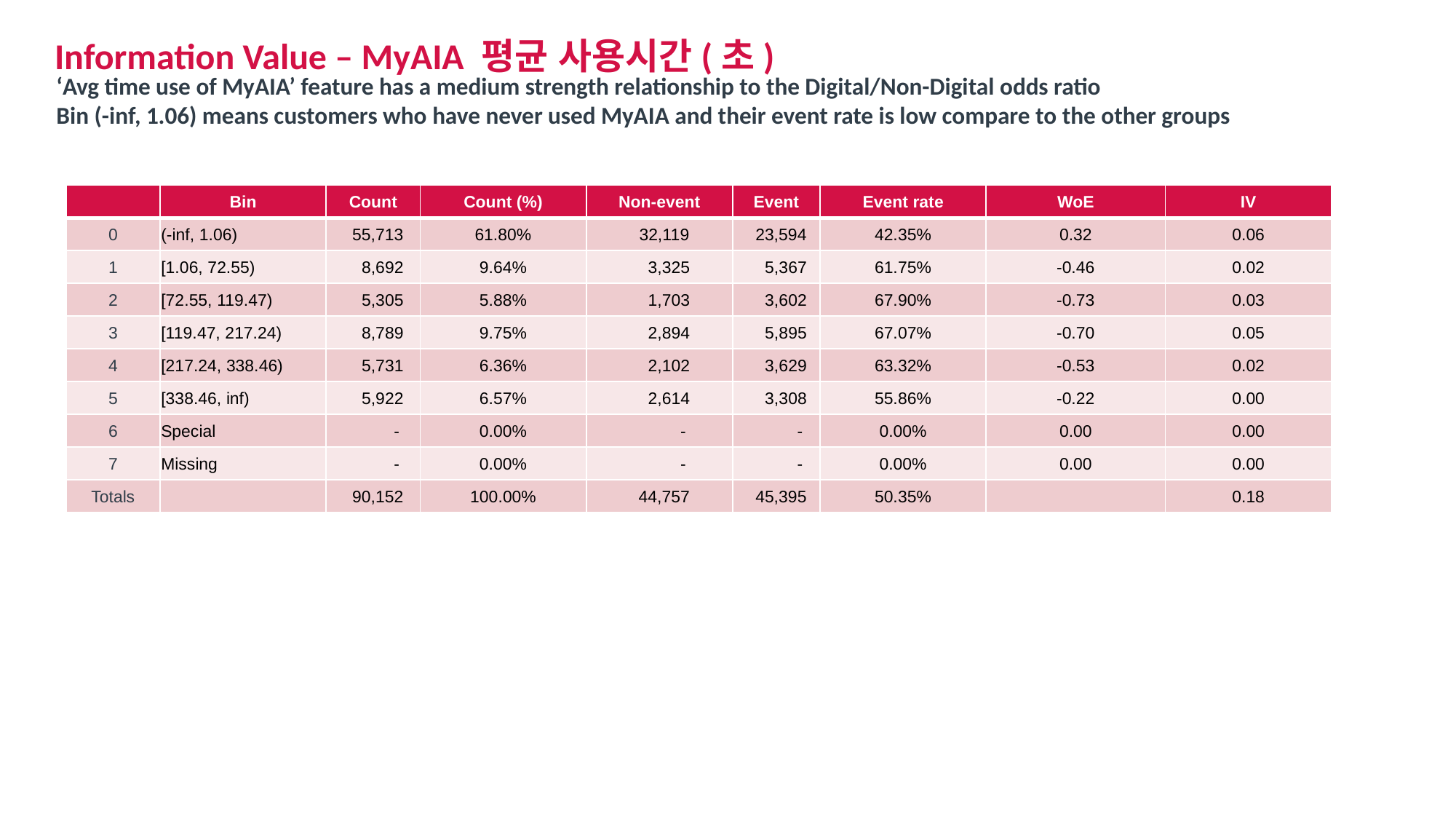

Information Value – MyAIA 평균 사용시간(초)
‘Avg time use of MyAIA’ feature has a medium strength relationship to the Digital/Non-Digital odds ratio
Bin (-inf, 1.06) means customers who have never used MyAIA and their event rate is low compare to the other groups
|  | Bin | Count | Count (%) | Non-event | Event | Event rate | WoE | IV |
| --- | --- | --- | --- | --- | --- | --- | --- | --- |
| 0 | (-inf, 1.06) | 55,713 | 61.80% | 32,119 | 23,594 | 42.35% | 0.32 | 0.06 |
| 1 | [1.06, 72.55) | 8,692 | 9.64% | 3,325 | 5,367 | 61.75% | -0.46 | 0.02 |
| 2 | [72.55, 119.47) | 5,305 | 5.88% | 1,703 | 3,602 | 67.90% | -0.73 | 0.03 |
| 3 | [119.47, 217.24) | 8,789 | 9.75% | 2,894 | 5,895 | 67.07% | -0.70 | 0.05 |
| 4 | [217.24, 338.46) | 5,731 | 6.36% | 2,102 | 3,629 | 63.32% | -0.53 | 0.02 |
| 5 | [338.46, inf) | 5,922 | 6.57% | 2,614 | 3,308 | 55.86% | -0.22 | 0.00 |
| 6 | Special | - | 0.00% | - | - | 0.00% | 0.00 | 0.00 |
| 7 | Missing | - | 0.00% | - | - | 0.00% | 0.00 | 0.00 |
| Totals |  | 90,152 | 100.00% | 44,757 | 45,395 | 50.35% |  | 0.18 |